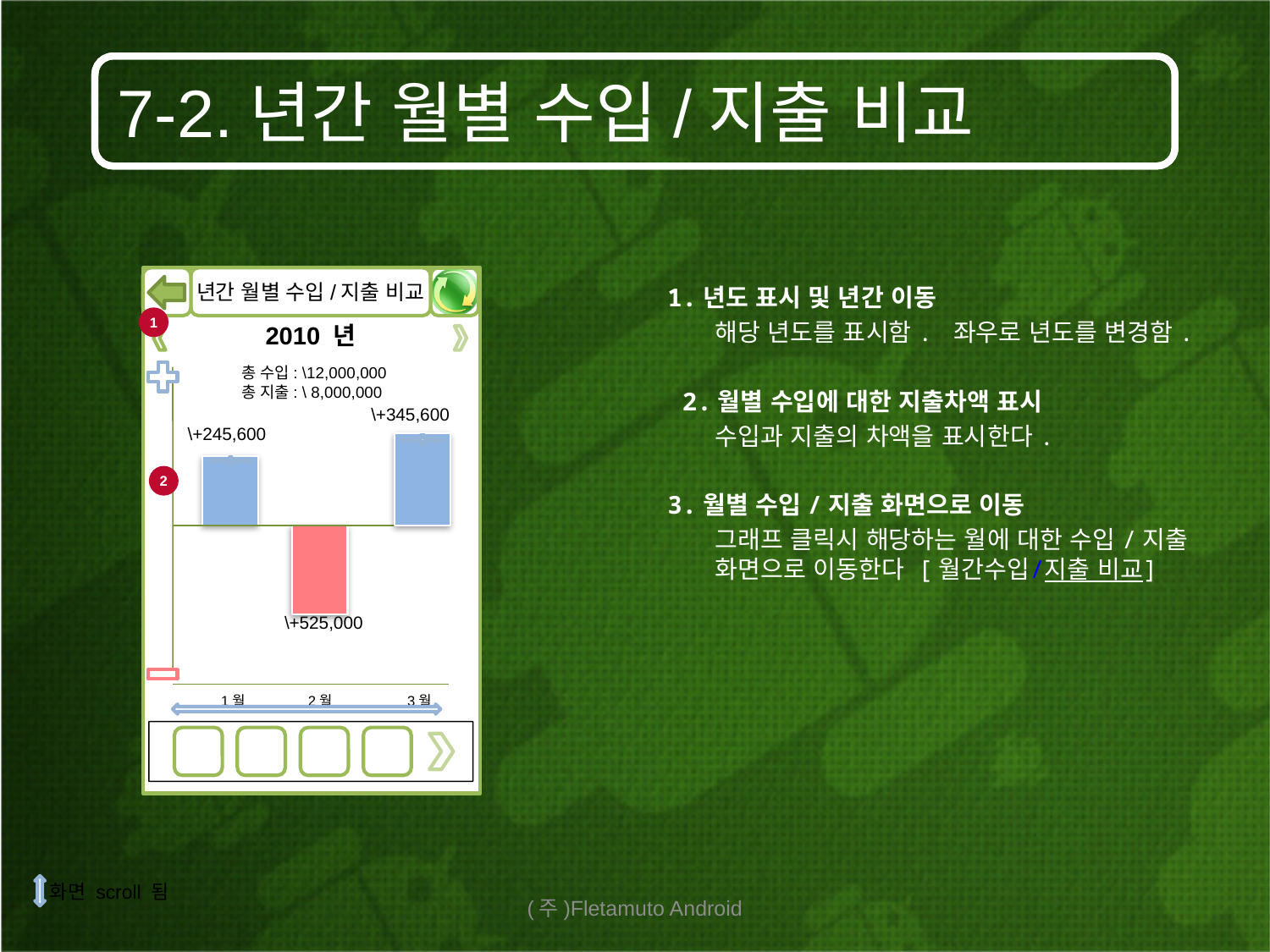

# 7-2.년간 월별 수입/지출 비교

년간 월별 수입/지출 비교

1.년도 표시 및 년간 이동
	해당 년도를 표시함. 좌우로 년도를 변경함.

 2.월별 수입에 대한 지출차액 표시
	수입과 지출의 차액을 표시한다.

3.월별 수입/지출 화면으로 이동
	그래프 클릭시 해당하는 월에 대한 수입/지출 화면으로 이동한다 [월간수입/지출 비교]

1
2010 년

총 수입: \12,000,000
총 지출: \ 8,000,000
\+345,600
\+245,600

2

\+525,000

2월
3월
1월

화면 scroll 됨

(주)Fletamuto Android